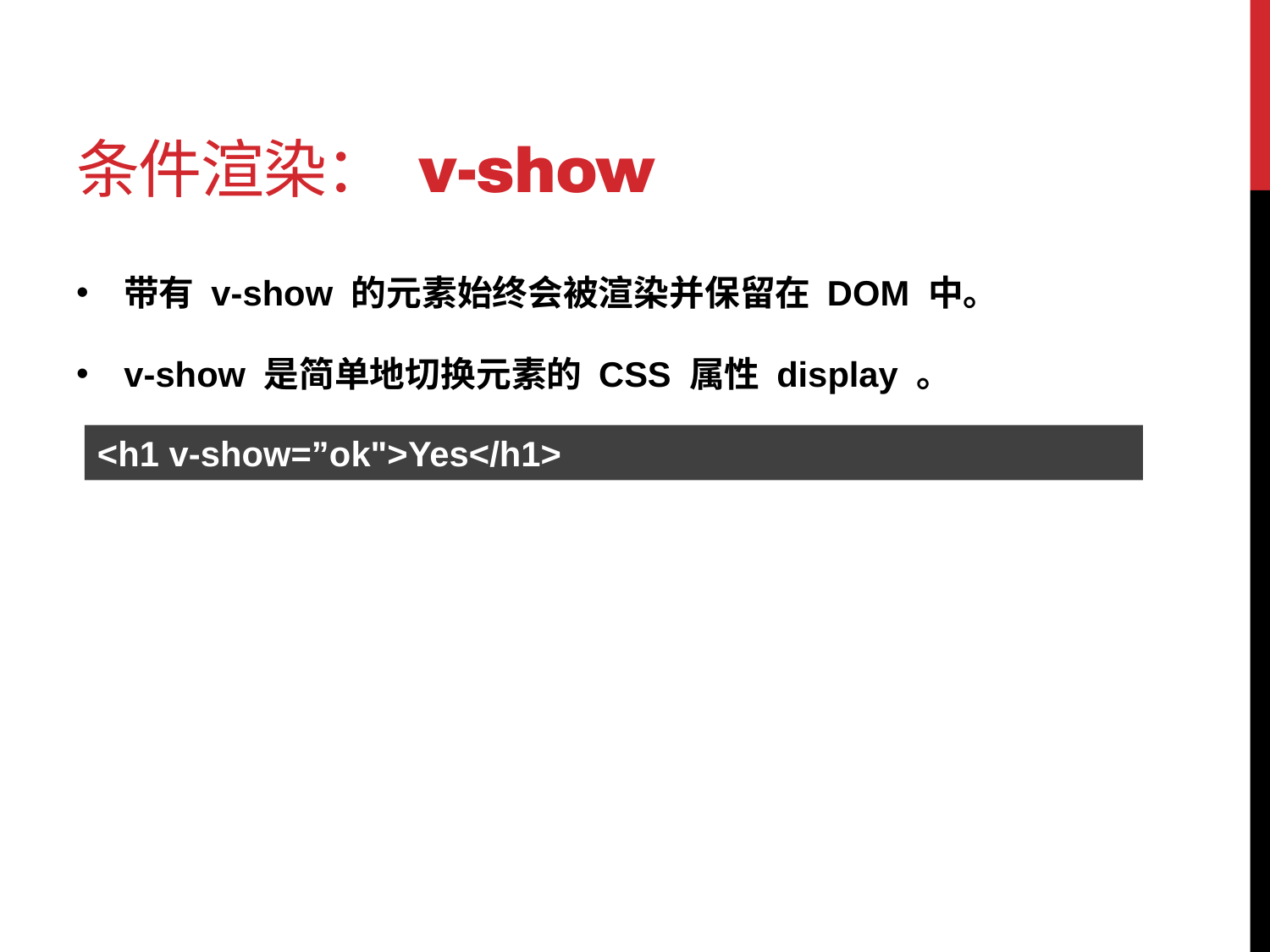

# 条件渲染： v-show
带有 v-show 的元素始终会被渲染并保留在 DOM 中。
v-show 是简单地切换元素的 CSS 属性 display 。

<h1 v-show=”ok">Yes</h1>